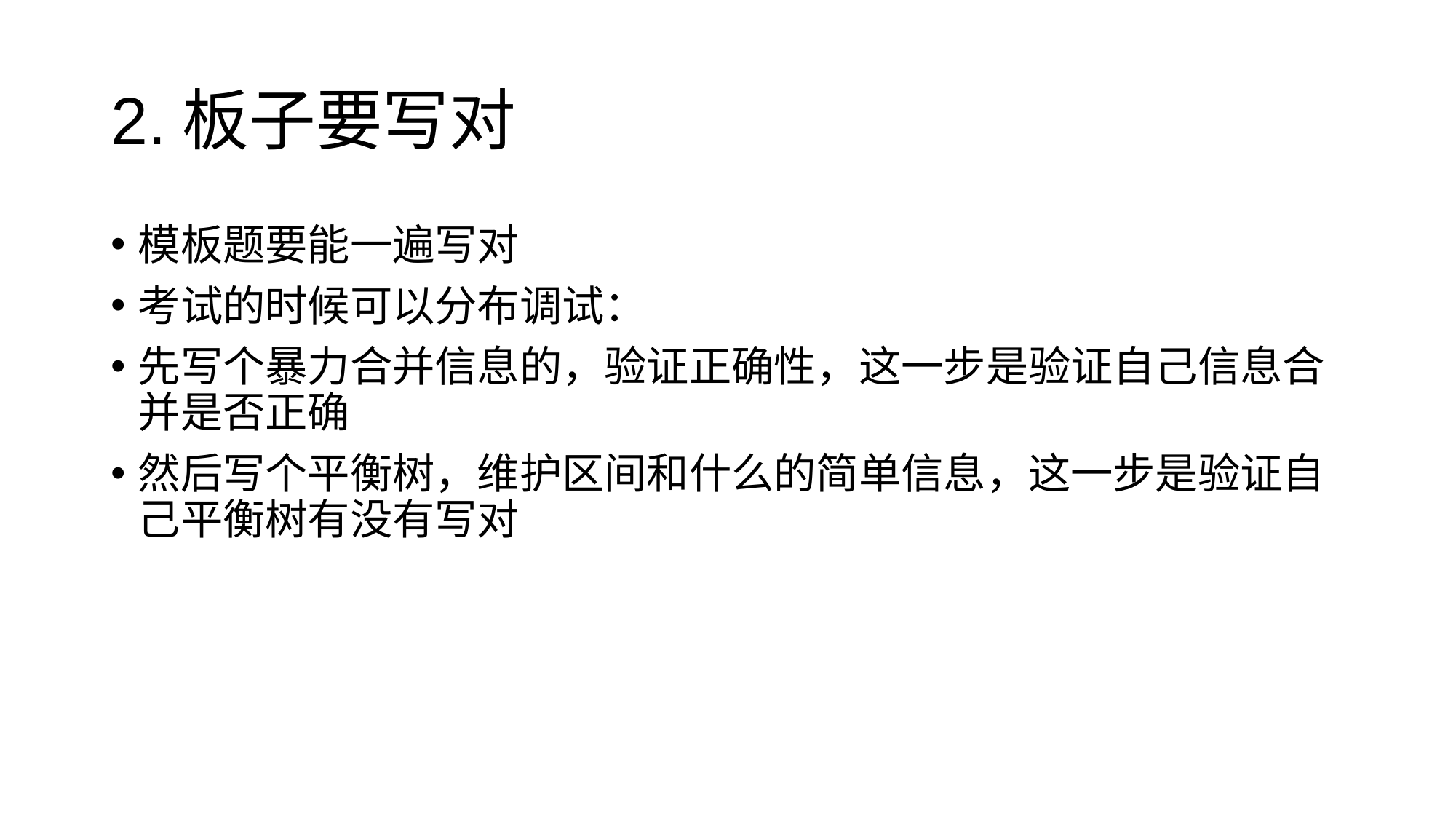

# 2.板子要写对
模板题要能一遍写对
考试的时候可以分布调试：
先写个暴力合并信息的，验证正确性，这一步是验证自己信息合并是否正确
然后写个平衡树，维护区间和什么的简单信息，这一步是验证自己平衡树有没有写对